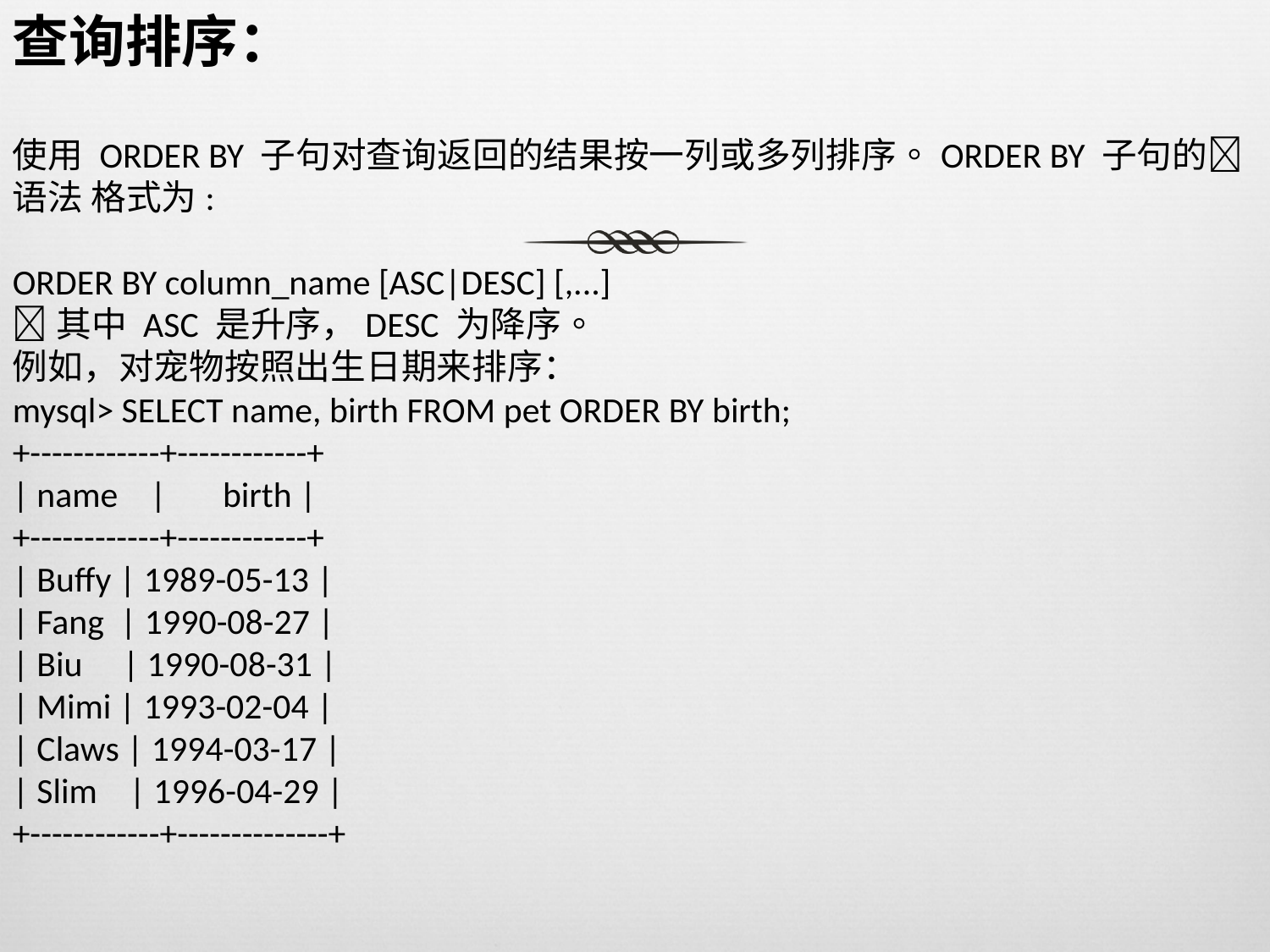

查询排序：

使用 ORDER BY 子句对查询返回的结果按一列或多列排序。ORDER BY 子句的􏱚语法 格式为:

ORDER BY column_name [ASC|DESC] [,...]
􏰢其中 ASC 是升序，DESC 为降序。
例如，对宠物按照出生日期来排序：
mysql> SELECT name, birth FROM pet ORDER BY birth;
+------------+------------+
| name    |       birth |
+------------+------------+
| Buffy | 1989-05-13 |
| Fang  | 1990-08-27 |
| Biu     | 1990-08-31 |
| Mimi | 1993-02-04 |
| Claws | 1994-03-17 |
| Slim    | 1996-04-29 |
+------------+--------------+